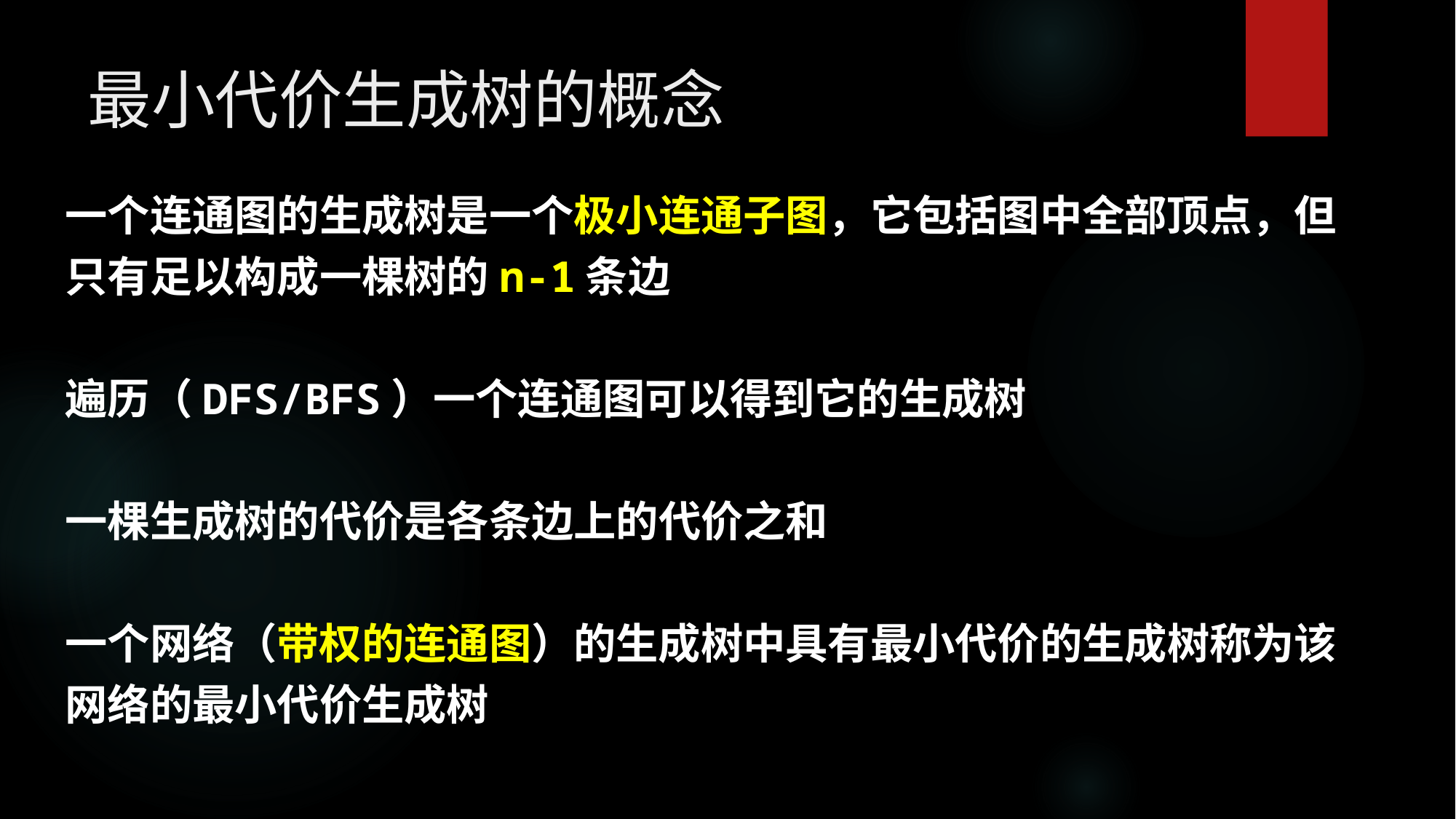

最小代价生成树的概念
一个连通图的生成树是一个极小连通子图，它包括图中全部顶点，但只有足以构成一棵树的n-1条边

遍历（DFS/BFS）一个连通图可以得到它的生成树

一棵生成树的代价是各条边上的代价之和

一个网络（带权的连通图）的生成树中具有最小代价的生成树称为该网络的最小代价生成树